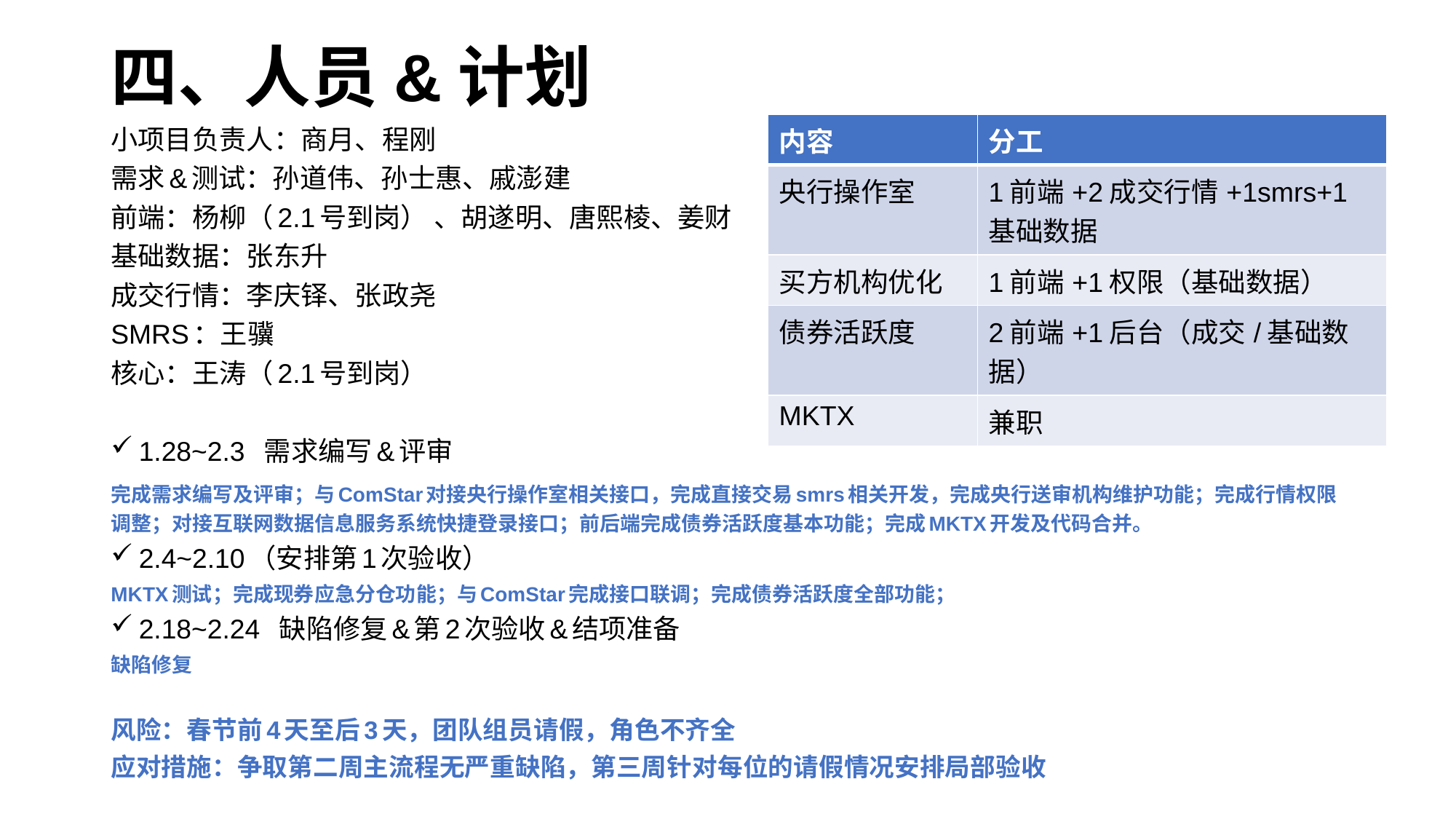

# 四、人员&计划
| 内容 | 分工 |
| --- | --- |
| 央行操作室 | 1前端+2成交行情+1smrs+1基础数据 |
| 买方机构优化 | 1前端+1权限（基础数据） |
| 债券活跃度 | 2前端+1后台（成交/基础数据） |
| MKTX | 兼职 |
小项目负责人：商月、程刚
需求&测试：孙道伟、孙士惠、戚澎建
前端：杨柳（2.1号到岗） 、胡遂明、唐熙棱、姜财
基础数据：张东升
成交行情：李庆铎、张政尧
SMRS：王骥
核心：王涛（2.1号到岗）

1.28~2.3  需求编写&评审
完成需求编写及评审；与ComStar对接央行操作室相关接口，完成直接交易smrs相关开发，完成央行送审机构维护功能；完成行情权限调整；对接互联网数据信息服务系统快捷登录接口；前后端完成债券活跃度基本功能；完成MKTX开发及代码合并。
2.4~2.10（安排第1次验收）
MKTX测试；完成现券应急分仓功能；与ComStar完成接口联调；完成债券活跃度全部功能；
2.18~2.24  缺陷修复&第2次验收&结项准备
缺陷修复

风险：春节前4天至后3天，团队组员请假，角色不齐全
应对措施：争取第二周主流程无严重缺陷，第三周针对每位的请假情况安排局部验收